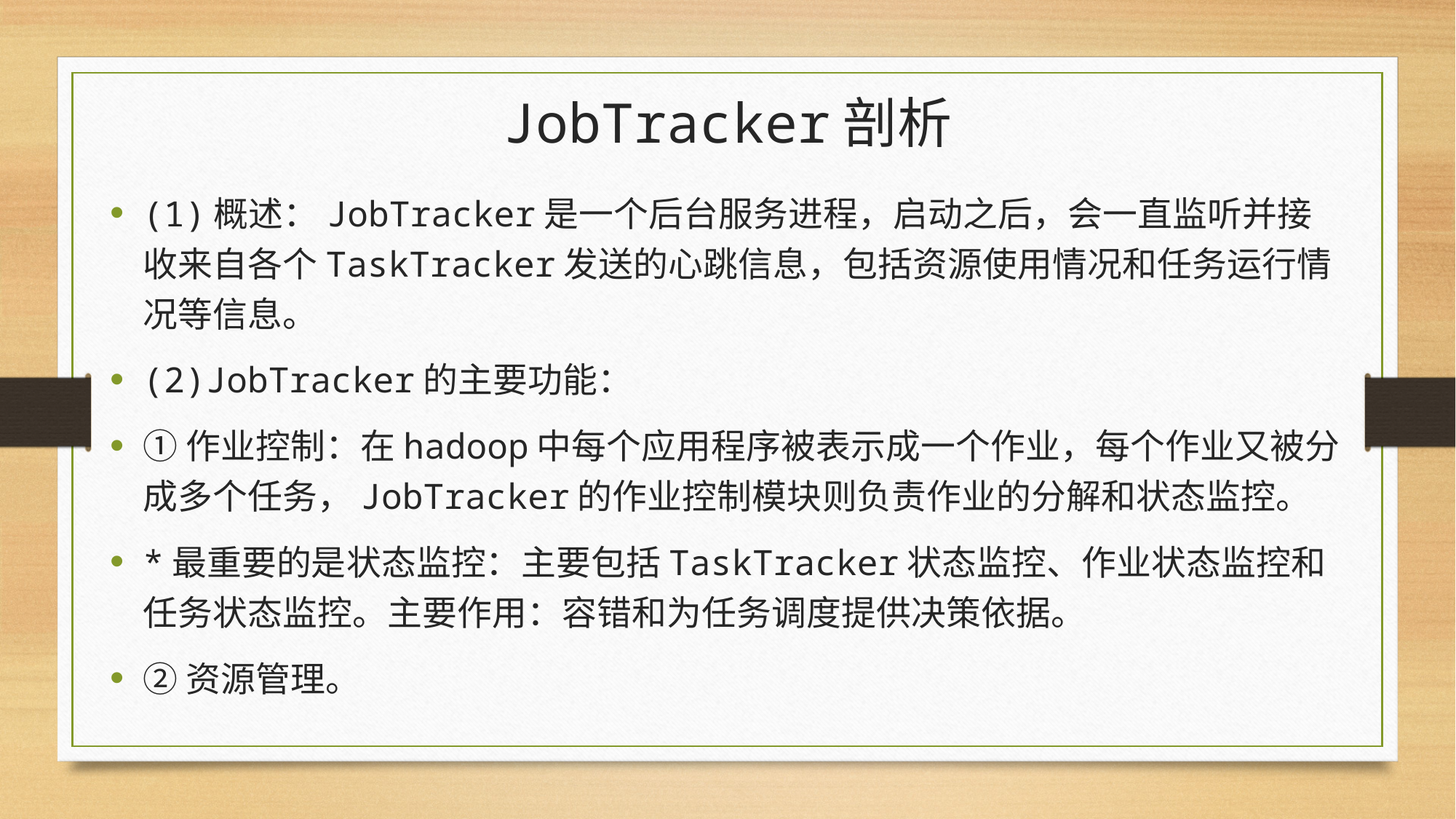

# JobTracker剖析
(1)概述：JobTracker是一个后台服务进程，启动之后，会一直监听并接收来自各个TaskTracker发送的心跳信息，包括资源使用情况和任务运行情况等信息。
(2)JobTracker的主要功能：
①作业控制：在hadoop中每个应用程序被表示成一个作业，每个作业又被分成多个任务，JobTracker的作业控制模块则负责作业的分解和状态监控。
*最重要的是状态监控：主要包括TaskTracker状态监控、作业状态监控和任务状态监控。主要作用：容错和为任务调度提供决策依据。
②资源管理。